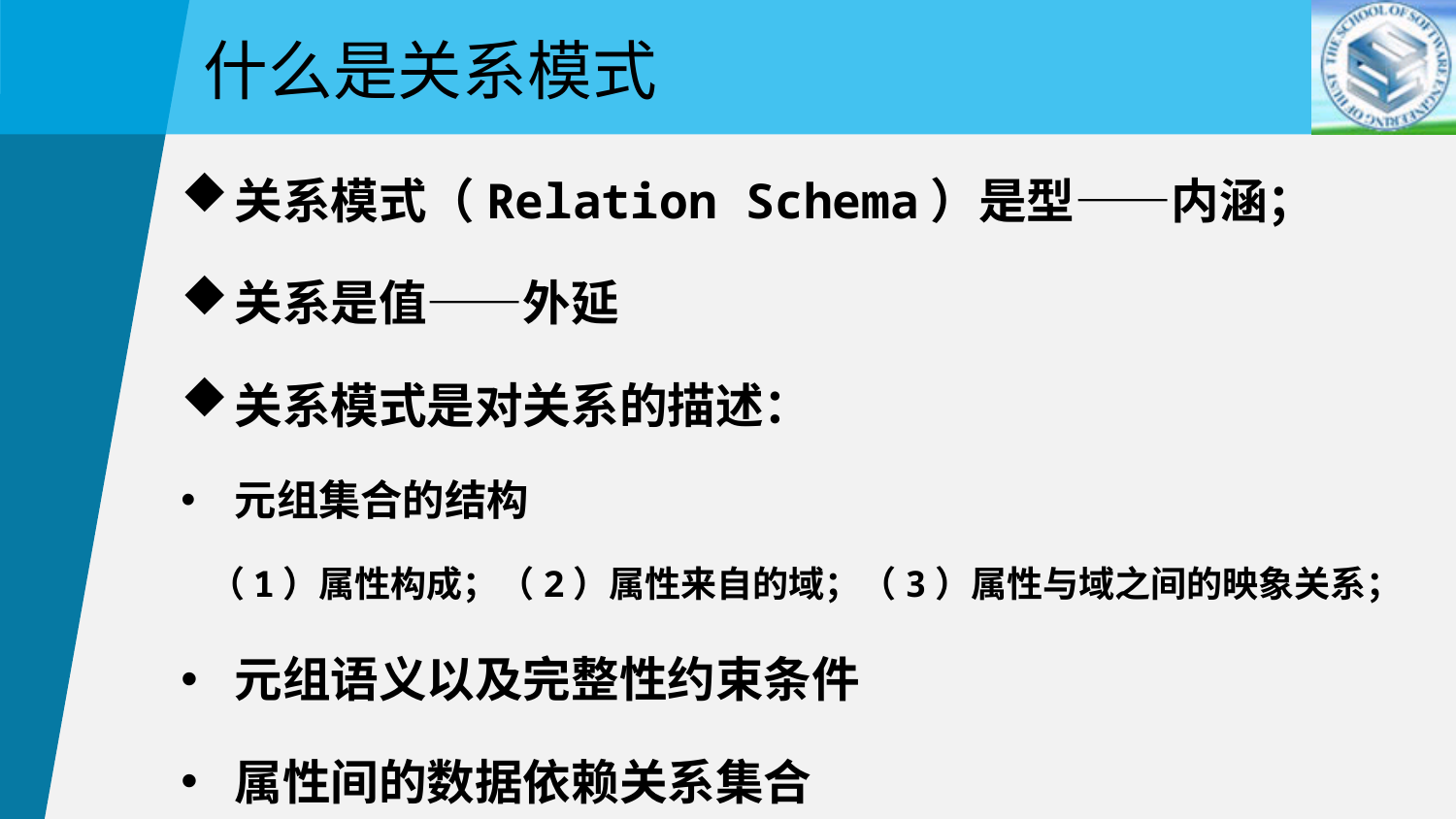

什么是关系模式
关系模式（Relation Schema）是型——内涵；
关系是值——外延
关系模式是对关系的描述：
元组集合的结构
（1）属性构成；（2）属性来自的域；（3）属性与域之间的映象关系；
元组语义以及完整性约束条件
属性间的数据依赖关系集合